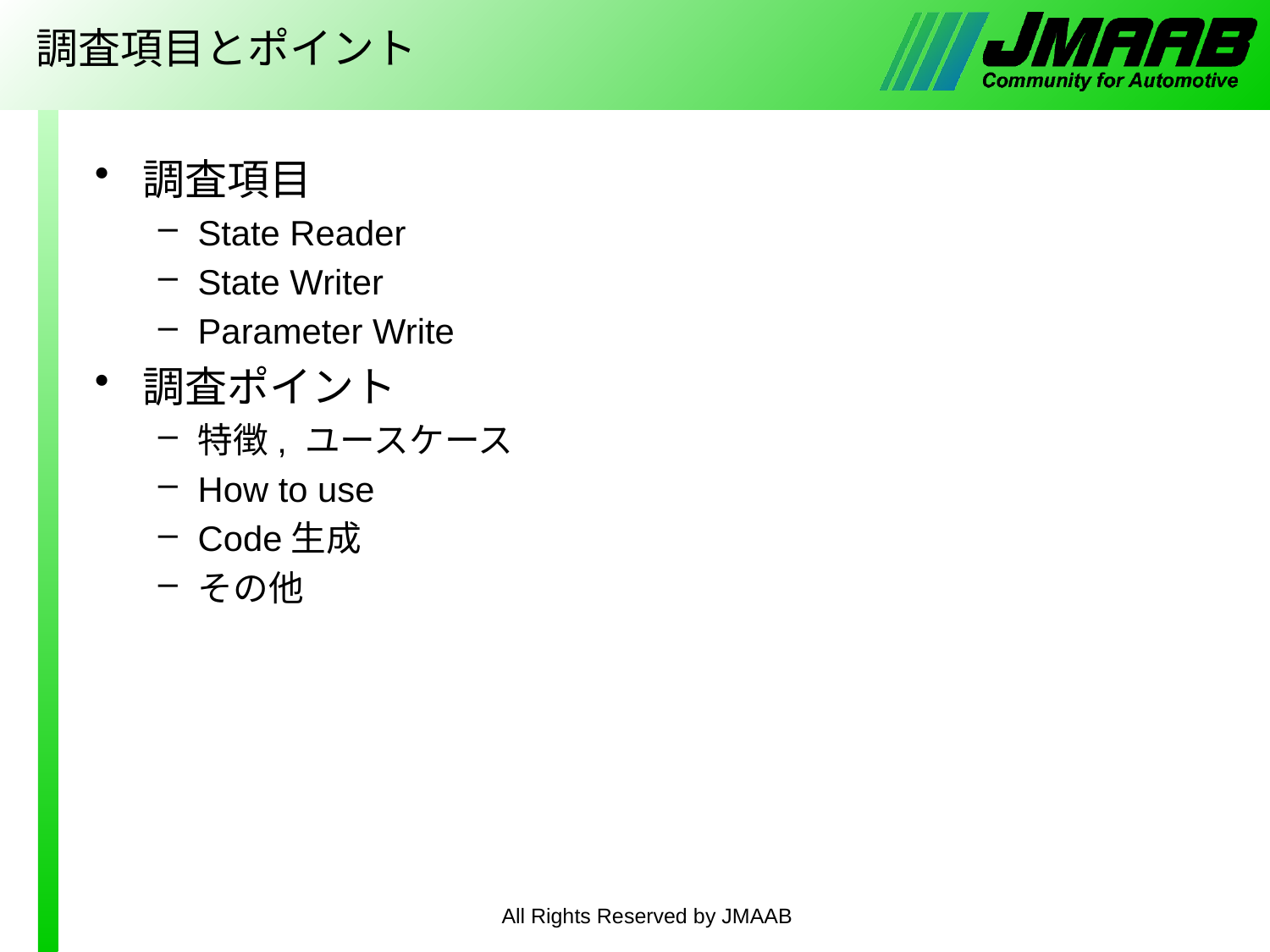

# 調査項目とポイント
調査項目
State Reader​
State Writer​
Parameter Write
調査ポイント
特徴, ユースケース
How to use
Code生成
その他